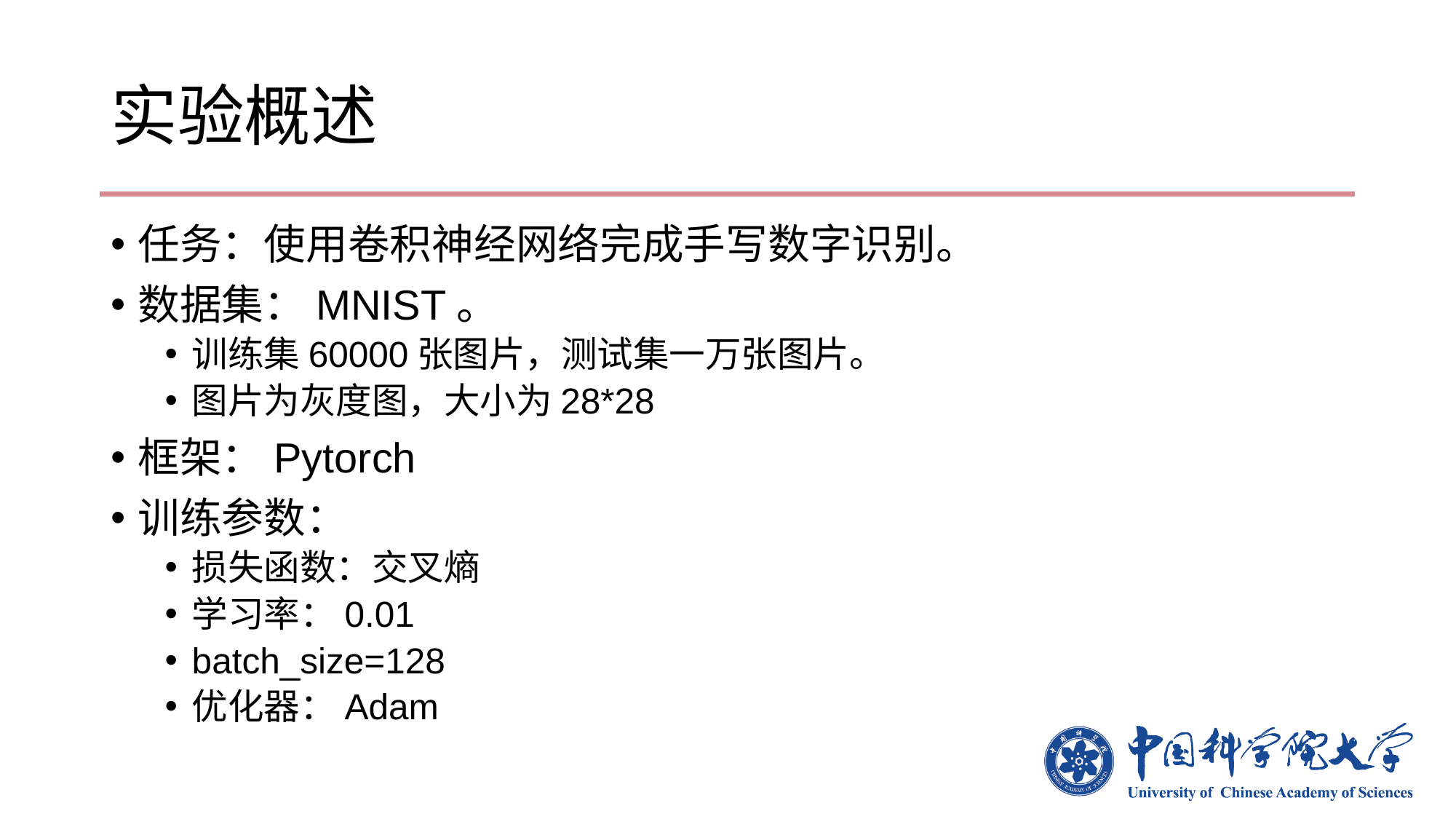

# 实验概述
任务：使用卷积神经网络完成手写数字识别。
数据集：MNIST。
训练集60000张图片，测试集一万张图片。
图片为灰度图，大小为28*28
框架：Pytorch
训练参数：
损失函数：交叉熵
学习率：0.01
batch_size=128
优化器：Adam